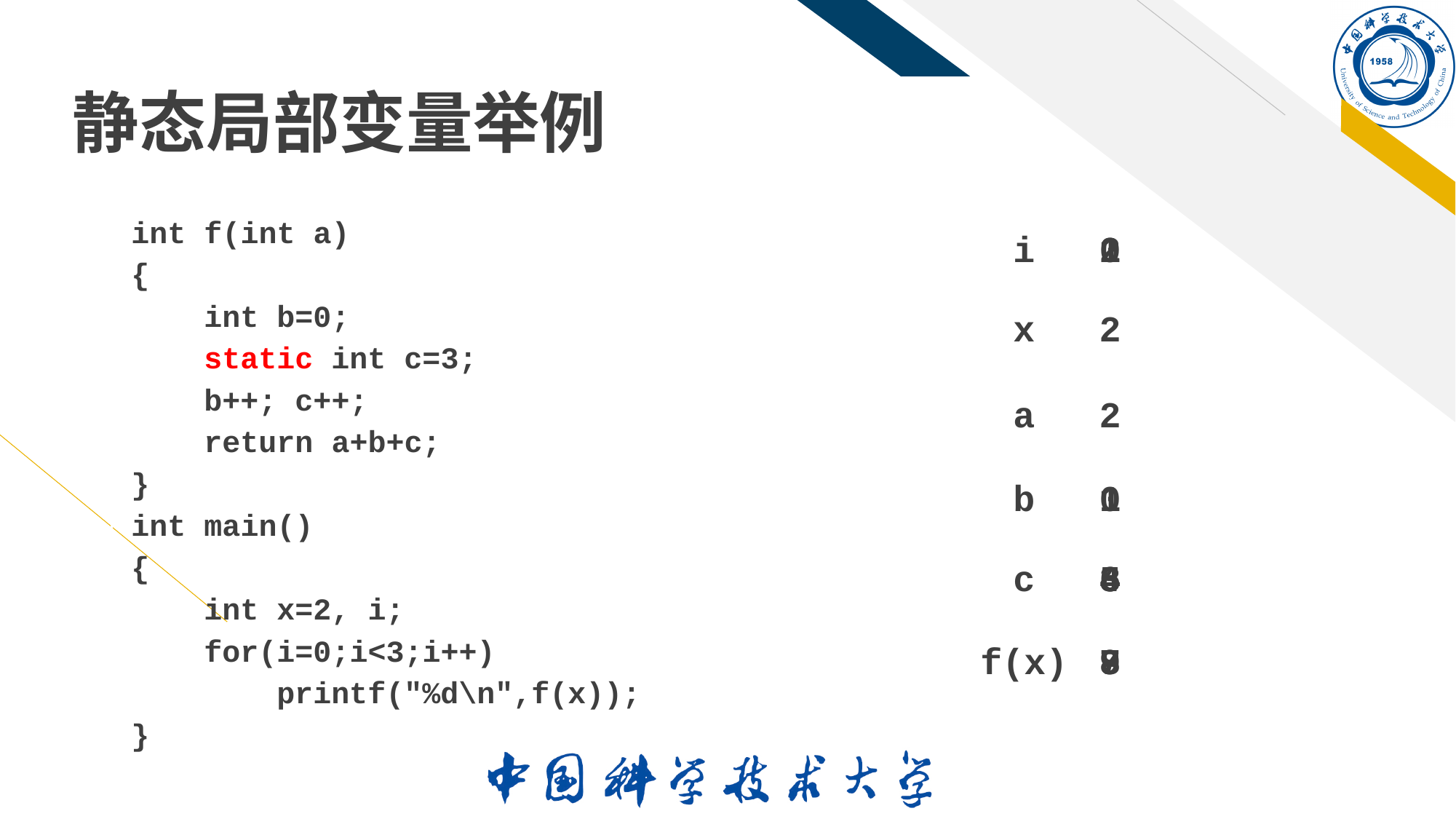

# 静态局部变量举例
int f(int a)
{
    int b=0;
    static int c=3;
    b++; c++;
    return a+b+c;
}
int main()
{
    int x=2, i;
    for(i=0;i<3;i++)
        printf("%d\n",f(x));
}
i
0
1
2
x
2
a
2
b
0
1
c
3
4
5
6
f(x)
-
7
8
9